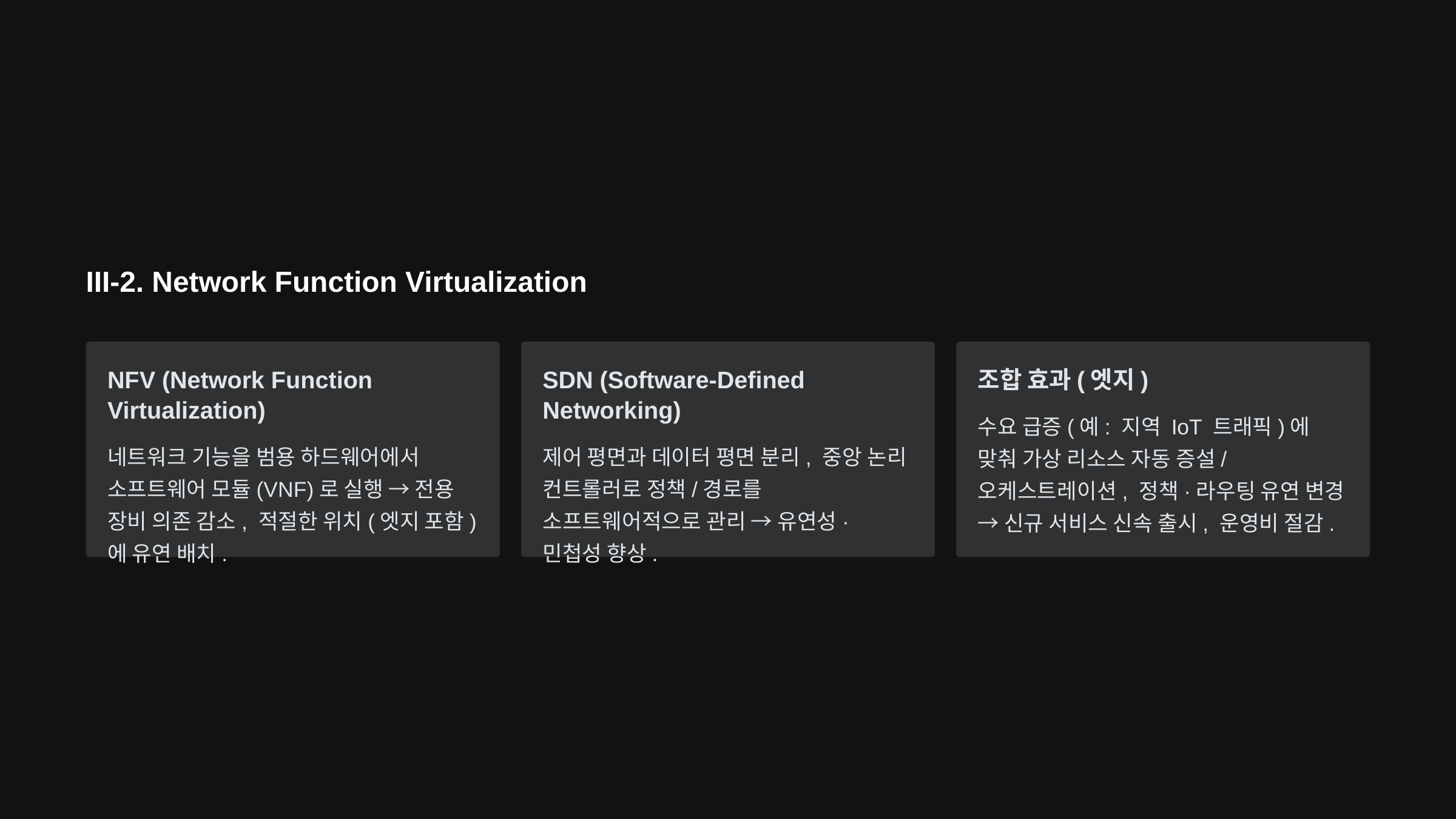

III-2. Network Function Virtualization

NFV (Network Function Virtualization)
SDN (Software-Defined Networking)
조합 효과(엣지)
수요 급증(예: 지역 IoT 트래픽)에 맞춰 가상 리소스 자동 증설/오케스트레이션, 정책·라우팅 유연 변경 → 신규 서비스 신속 출시, 운영비 절감.
네트워크 기능을 범용 하드웨어에서 소프트웨어 모듈(VNF)로 실행 → 전용 장비 의존 감소, 적절한 위치(엣지 포함)에 유연 배치.
제어 평면과 데이터 평면 분리, 중앙 논리 컨트롤러로 정책/경로를 소프트웨어적으로 관리 → 유연성·민첩성 향상.